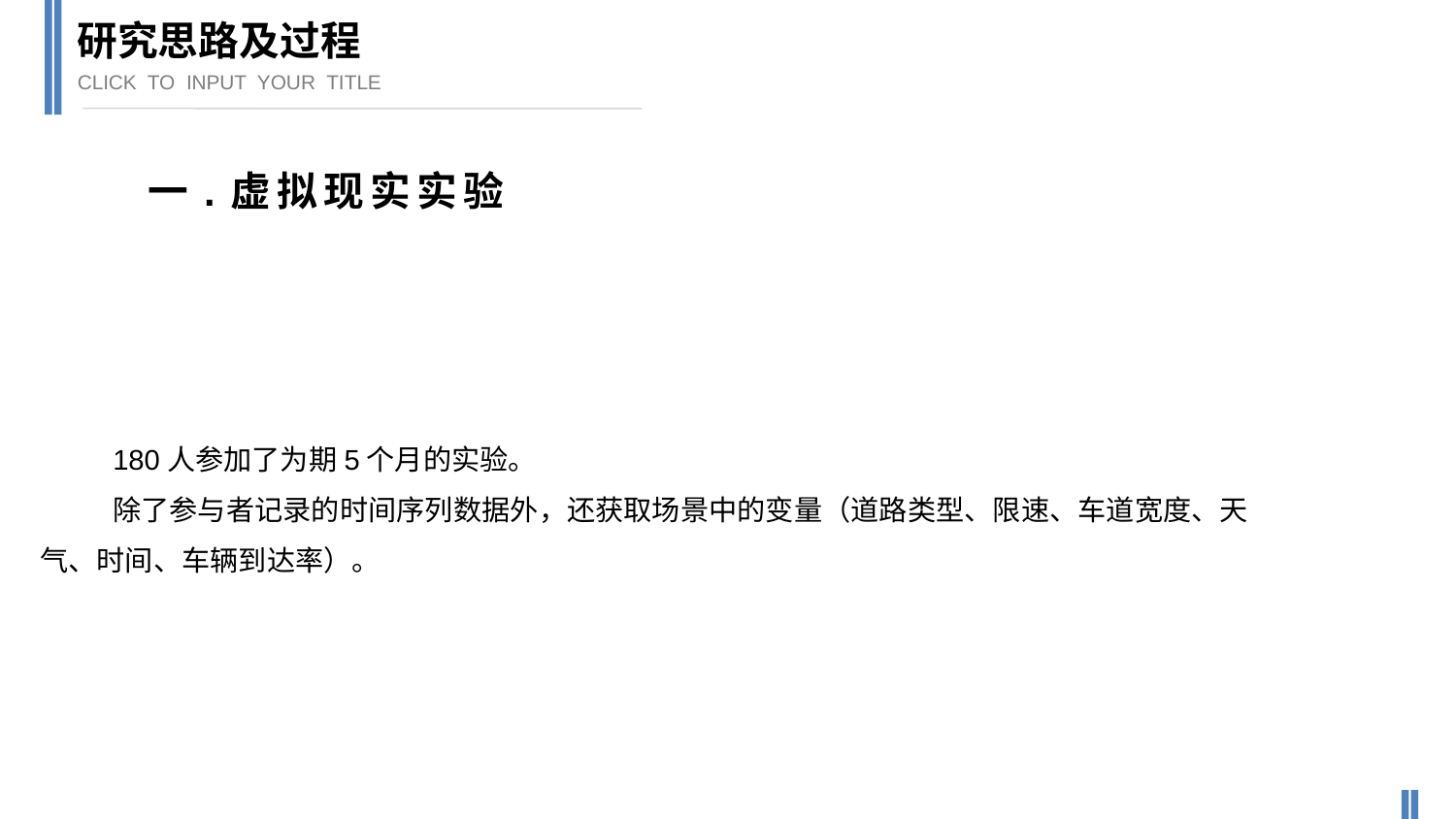

研究思路及过程
CLICK  TO  INPUT  YOUR  TITLE
一.虚拟现实实验
180人参加了为期5个月的实验。
除了参与者记录的时间序列数据外，还获取场景中的变量（道路类型、限速、车道宽度、天气、时间、车辆到达率）。